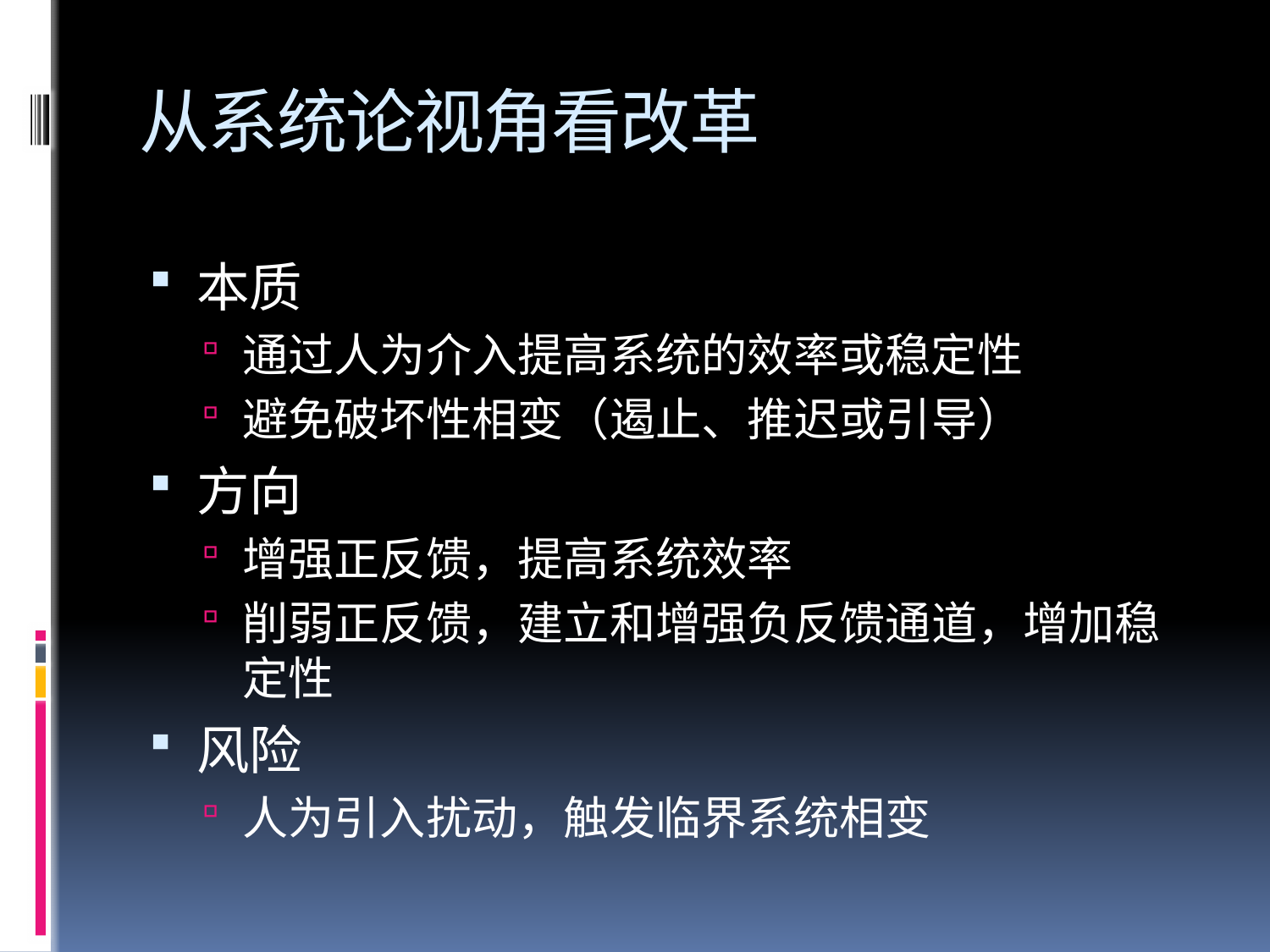

# 从系统论视角看改革
本质
通过人为介入提高系统的效率或稳定性
避免破坏性相变（遏止、推迟或引导）
方向
增强正反馈，提高系统效率
削弱正反馈，建立和增强负反馈通道，增加稳定性
风险
人为引入扰动，触发临界系统相变